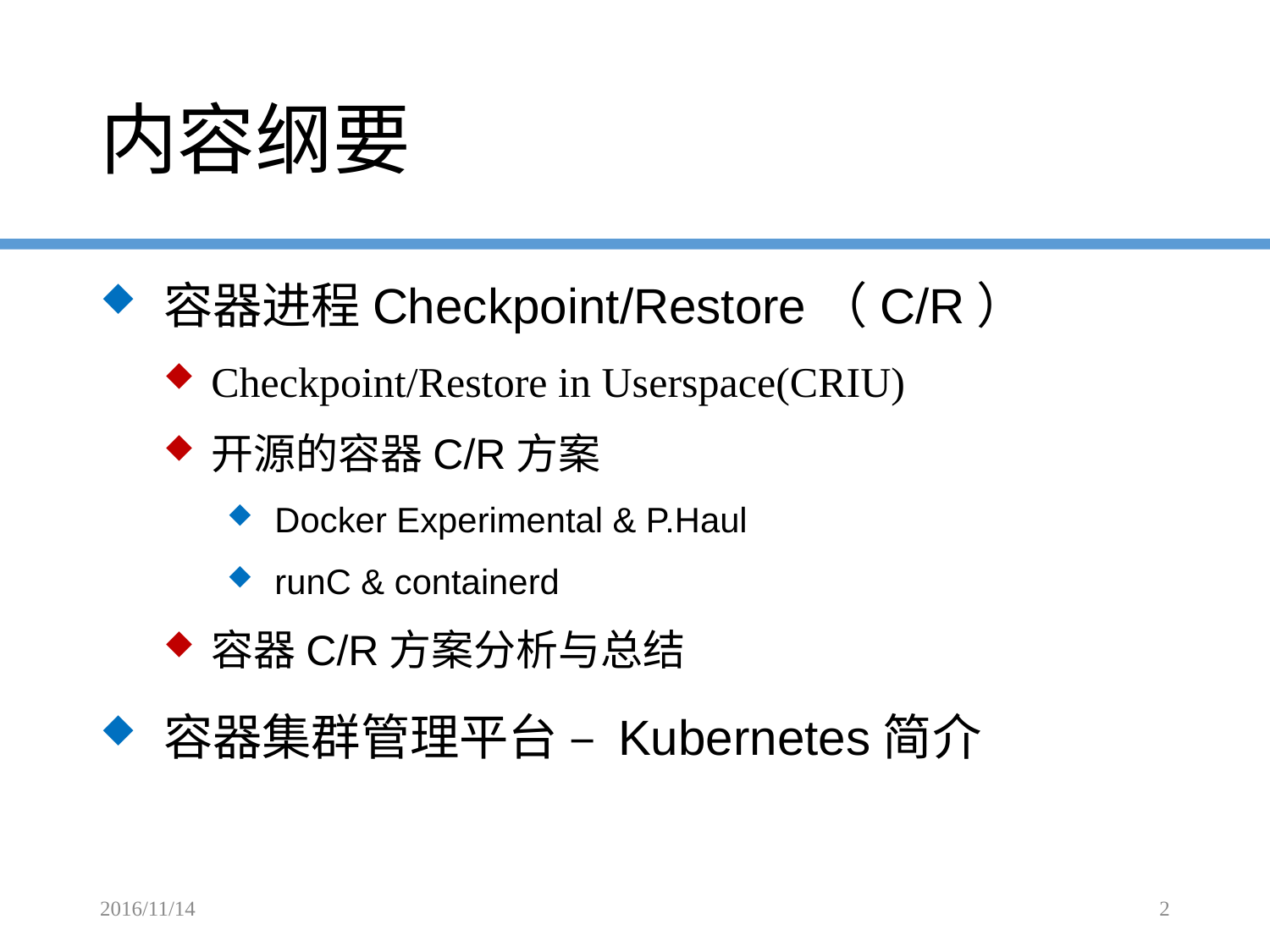

# 内容纲要
容器进程Checkpoint/Restore（C/R）
Checkpoint/Restore in Userspace(CRIU)
开源的容器C/R方案
Docker Experimental & P.Haul
runC & containerd
容器C/R方案分析与总结
容器集群管理平台 – Kubernetes简介
2016/11/14
2